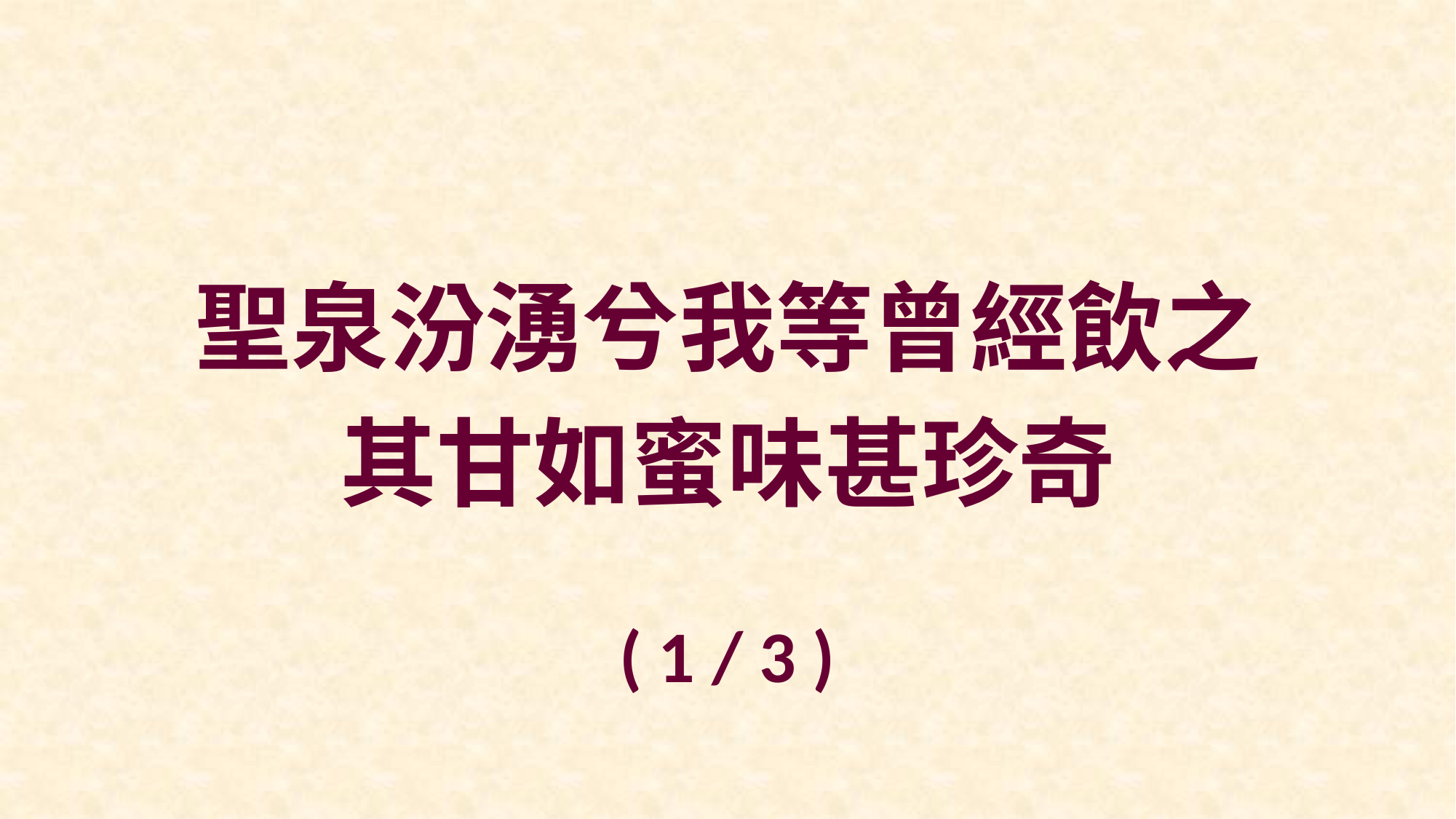

聖泉汾湧兮我等曾經飲之
其甘如蜜味甚珍奇
( 1 / 3 )